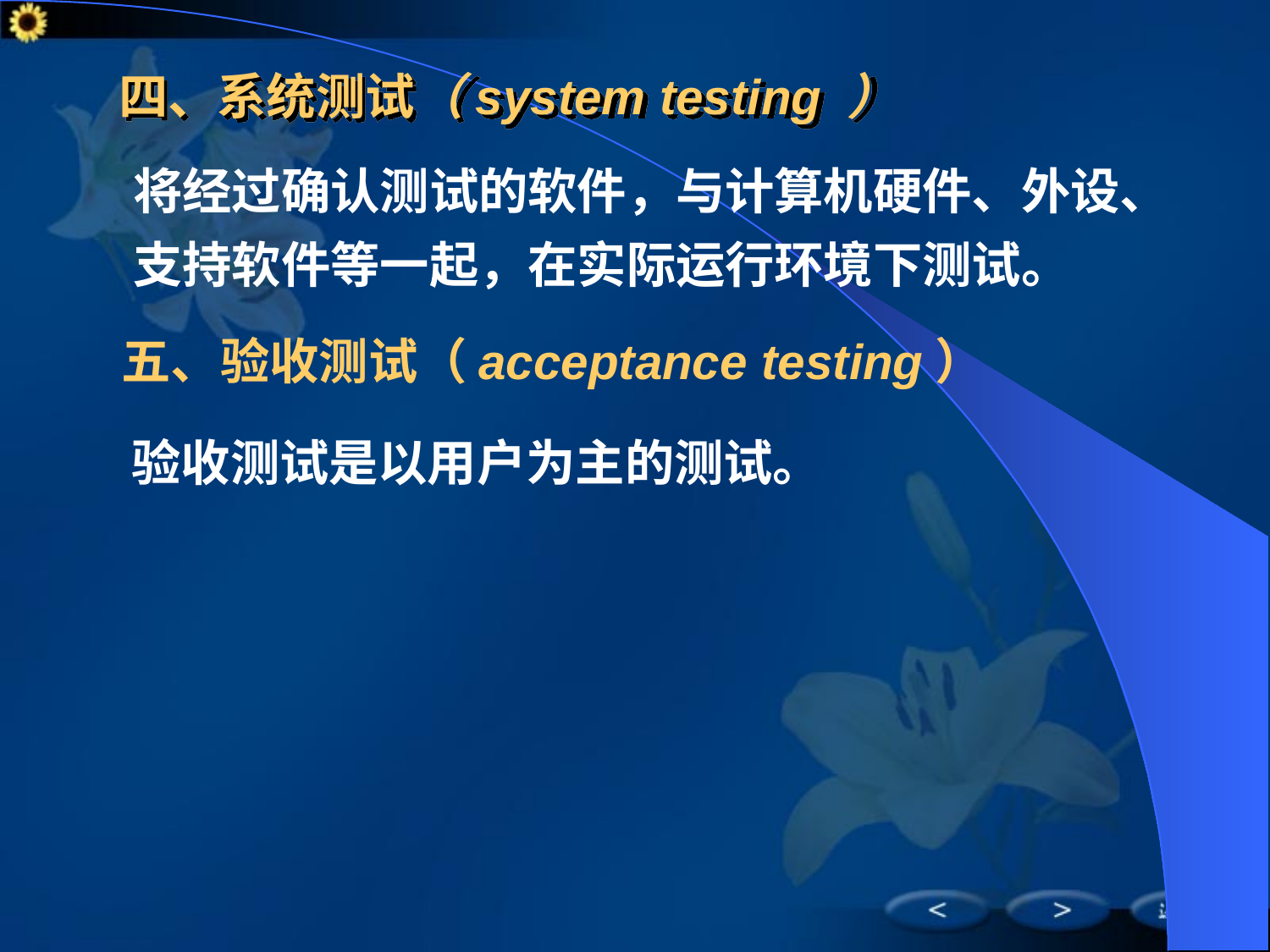

# 四、系统测试（system testing ）
将经过确认测试的软件，与计算机硬件、外设、
支持软件等一起，在实际运行环境下测试。
五、验收测试（acceptance testing）
验收测试是以用户为主的测试。